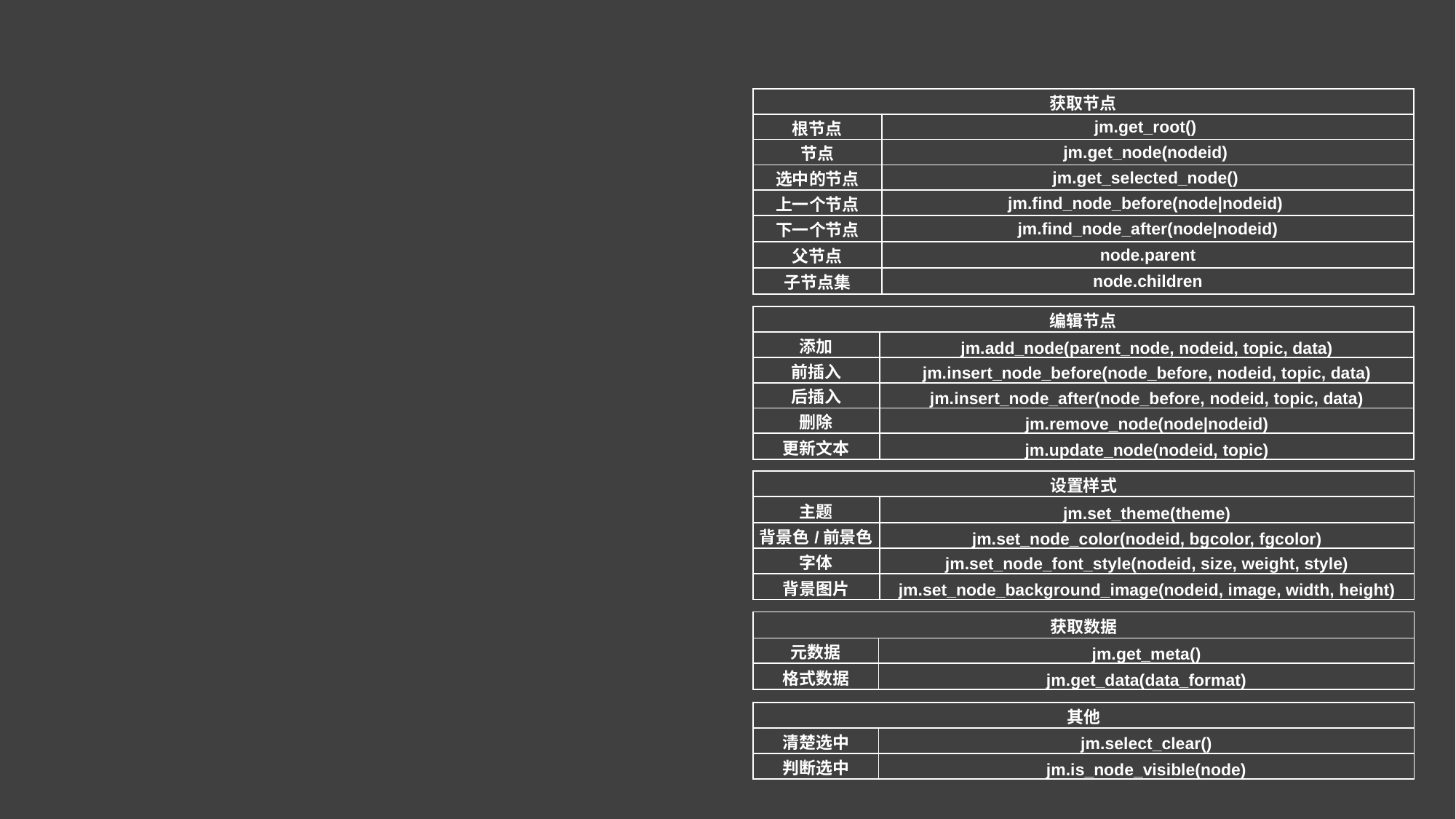

| 获取节点 |  |
| --- | --- |
| 根节点 | jm.get\_root() |
| 节点 | jm.get\_node(nodeid) |
| 选中的节点 | jm.get\_selected\_node() |
| 上一个节点 | jm.find\_node\_before(node|nodeid) |
| 下一个节点 | jm.find\_node\_after(node|nodeid) |
| 父节点 | node.parent |
| 子节点集 | node.children |
| 编辑节点 |  |
| --- | --- |
| 添加 | jm.add\_node(parent\_node, nodeid, topic, data) |
| 前插入 | jm.insert\_node\_before(node\_before, nodeid, topic, data) |
| 后插入 | jm.insert\_node\_after(node\_before, nodeid, topic, data) |
| 删除 | jm.remove\_node(node|nodeid) |
| 更新文本 | jm.update\_node(nodeid, topic) |
| 设置样式 |  |
| --- | --- |
| 主题 | jm.set\_theme(theme) |
| 背景色/前景色 | jm.set\_node\_color(nodeid, bgcolor, fgcolor) |
| 字体 | jm.set\_node\_font\_style(nodeid, size, weight, style) |
| 背景图片 | jm.set\_node\_background\_image(nodeid, image, width, height) |
| 获取数据 |  |
| --- | --- |
| 元数据 | jm.get\_meta() |
| 格式数据 | jm.get\_data(data\_format) |
| 其他 |  |
| --- | --- |
| 清楚选中 | jm.select\_clear() |
| 判断选中 | jm.is\_node\_visible(node) |